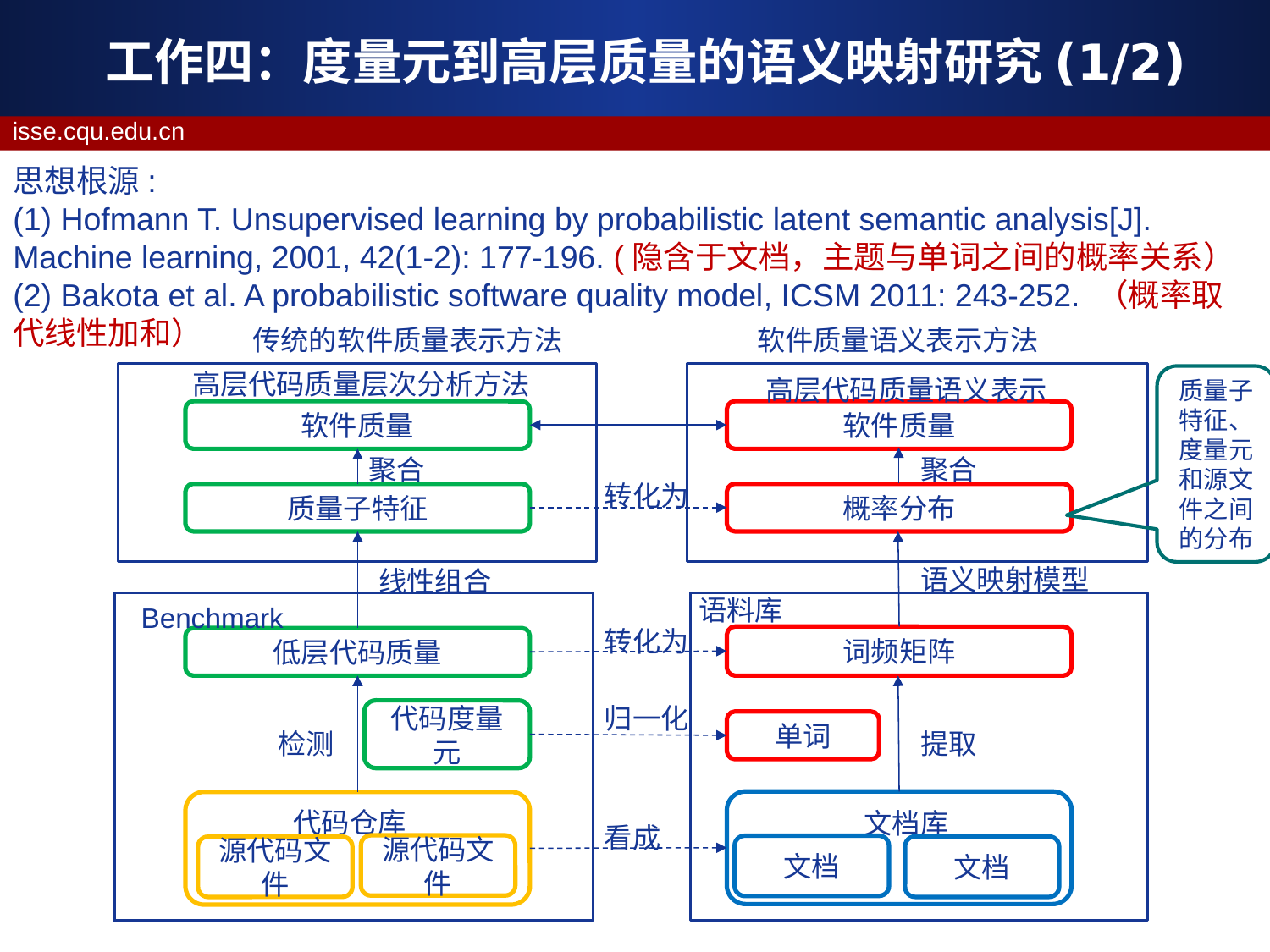

# 工作四：度量元到高层质量的语义映射研究(1/2)
思想根源:
(1) Hofmann T. Unsupervised learning by probabilistic latent semantic analysis[J]. Machine learning, 2001, 42(1-2): 177-196. (隐含于文档，主题与单词之间的概率关系）
(2) Bakota et al. A probabilistic software quality model, ICSM 2011: 243-252. （概率取代线性加和）
传统的软件质量表示方法
软件质量语义表示方法
高层代码质量层次分析方法

高层代码质量语义表示
软件质量
软件质量
聚合
聚合
转化为
质量子特征
概率分布
语义映射模型
线性组合
语料库

Benchmark
转化为
词频矩阵
低层代码质量
归一化
代码度量元
单词
检测
提取

代码仓库
文档库
看成
源代码文件
文档
文档
源代码文件
质量子特征、度量元和源文件之间的分布